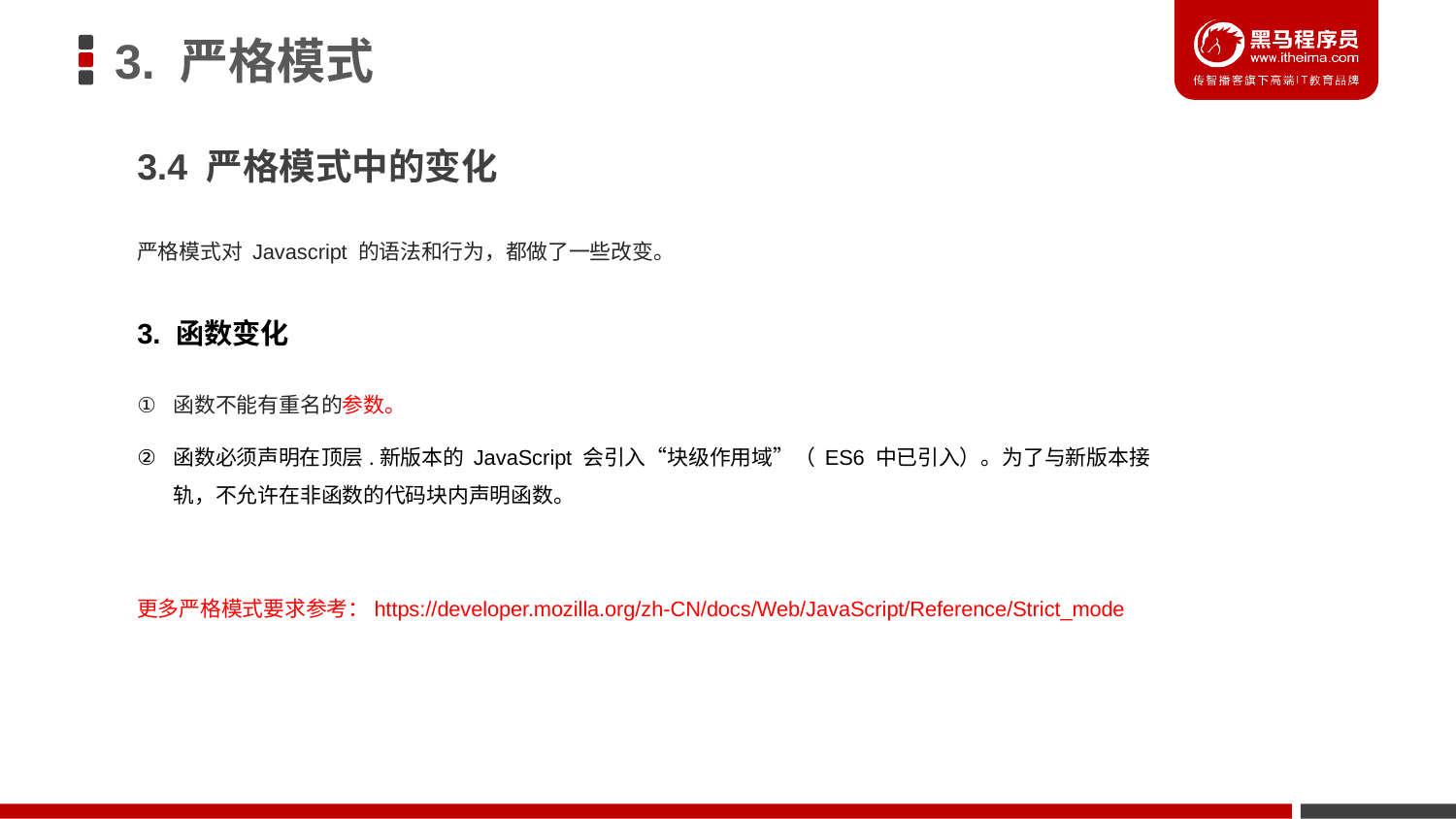

# 3. 严格模式
3.4 严格模式中的变化
严格模式对 Javascript 的语法和行为，都做了一些改变。
3. 函数变化
函数不能有重名的参数。
函数必须声明在顶层.新版本的 JavaScript 会引入“块级作用域”（ ES6 中已引入）。为了与新版本接轨，不允许在非函数的代码块内声明函数。
更多严格模式要求参考：https://developer.mozilla.org/zh-CN/docs/Web/JavaScript/Reference/Strict_mode